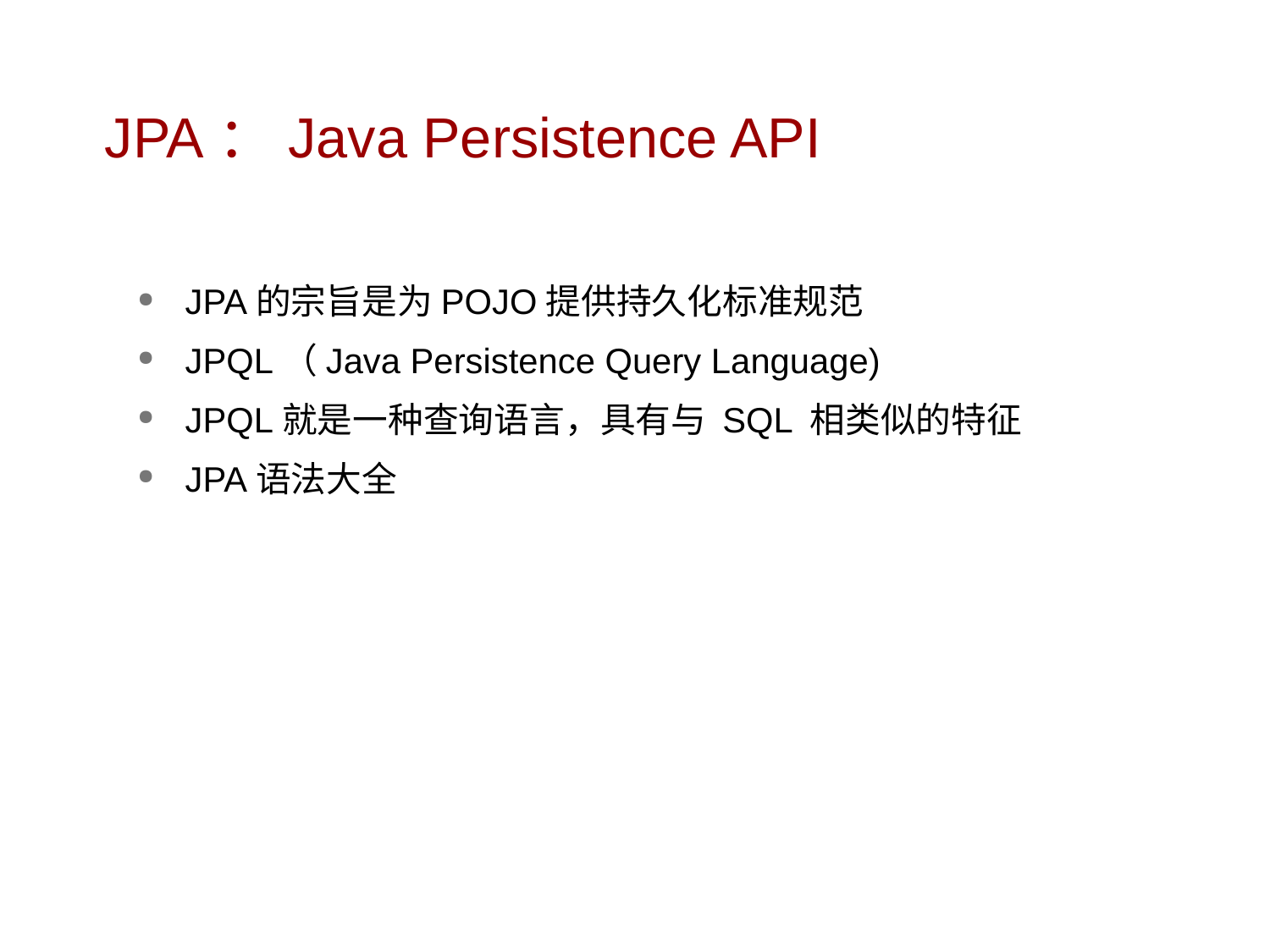

# JPA：Java Persistence API
JPA的宗旨是为POJO提供持久化标准规范
JPQL（Java Persistence Query Language)
JPQL就是一种查询语言，具有与 SQL 相类似的特征
JPA语法大全